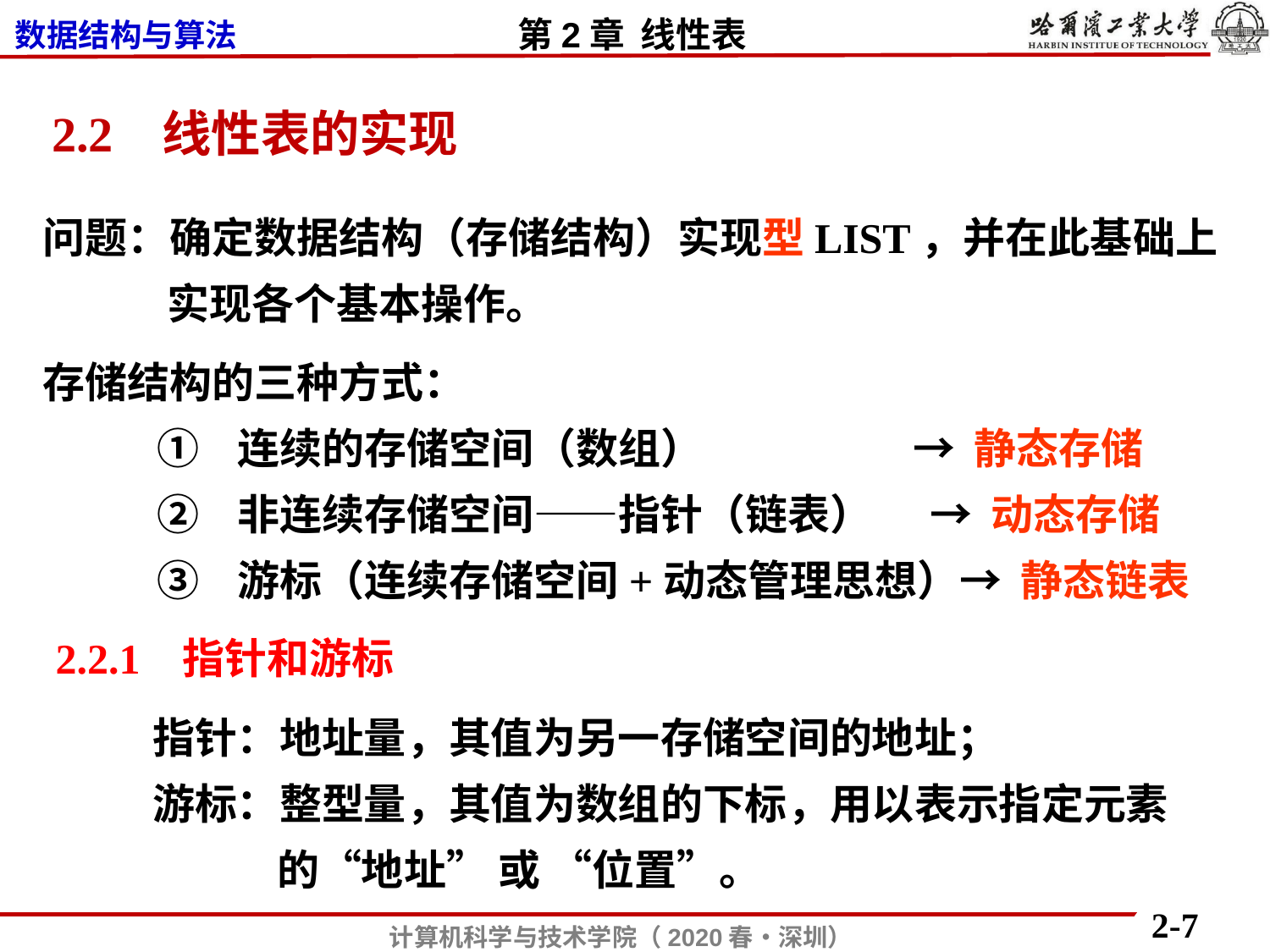

2.2   线性表的实现
问题：确定数据结构（存储结构）实现型LIST，并在此基础上
            实现各个基本操作。
存储结构的三种方式：
            ①   连续的存储空间（数组）                      →  静态存储
            ②   非连续存储空间——指针（链表）      →  动态存储
            ③   游标（连续存储空间+动态管理思想）→  静态链表
2.2.1   指针和游标
指针：地址量，其值为另一存储空间的地址；
游标：整型量，其值为数组的下标，用以表示指定元素
            的“地址” 或 “位置”。